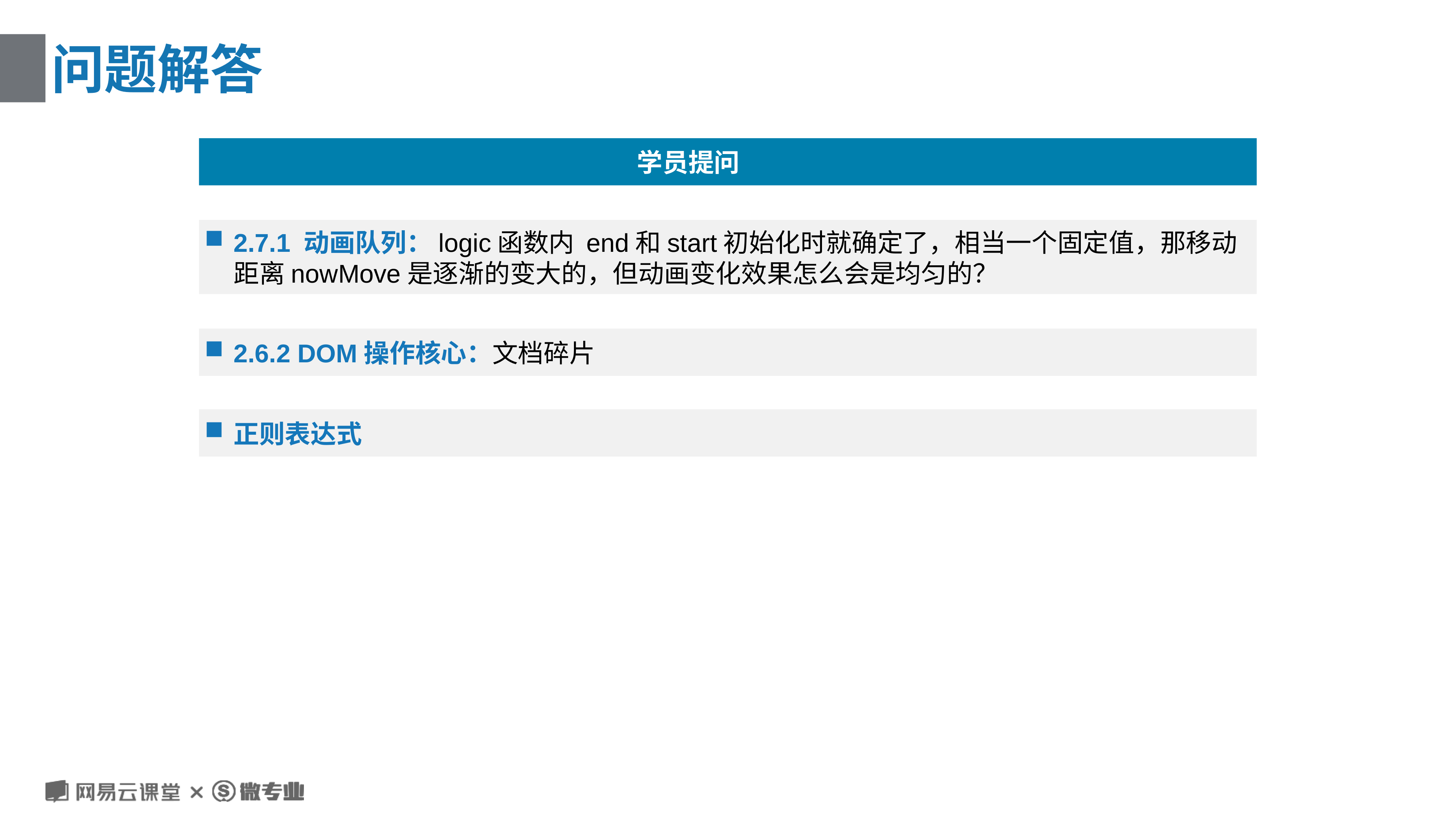

# 问题解答
                                                                  学员提问
2.7.1 动画队列：logic函数内 end和start初始化时就确定了，相当一个固定值，那移动距离nowMove是逐渐的变大的，但动画变化效果怎么会是均匀的？
2.6.2 DOM操作核心：文档碎片
正则表达式